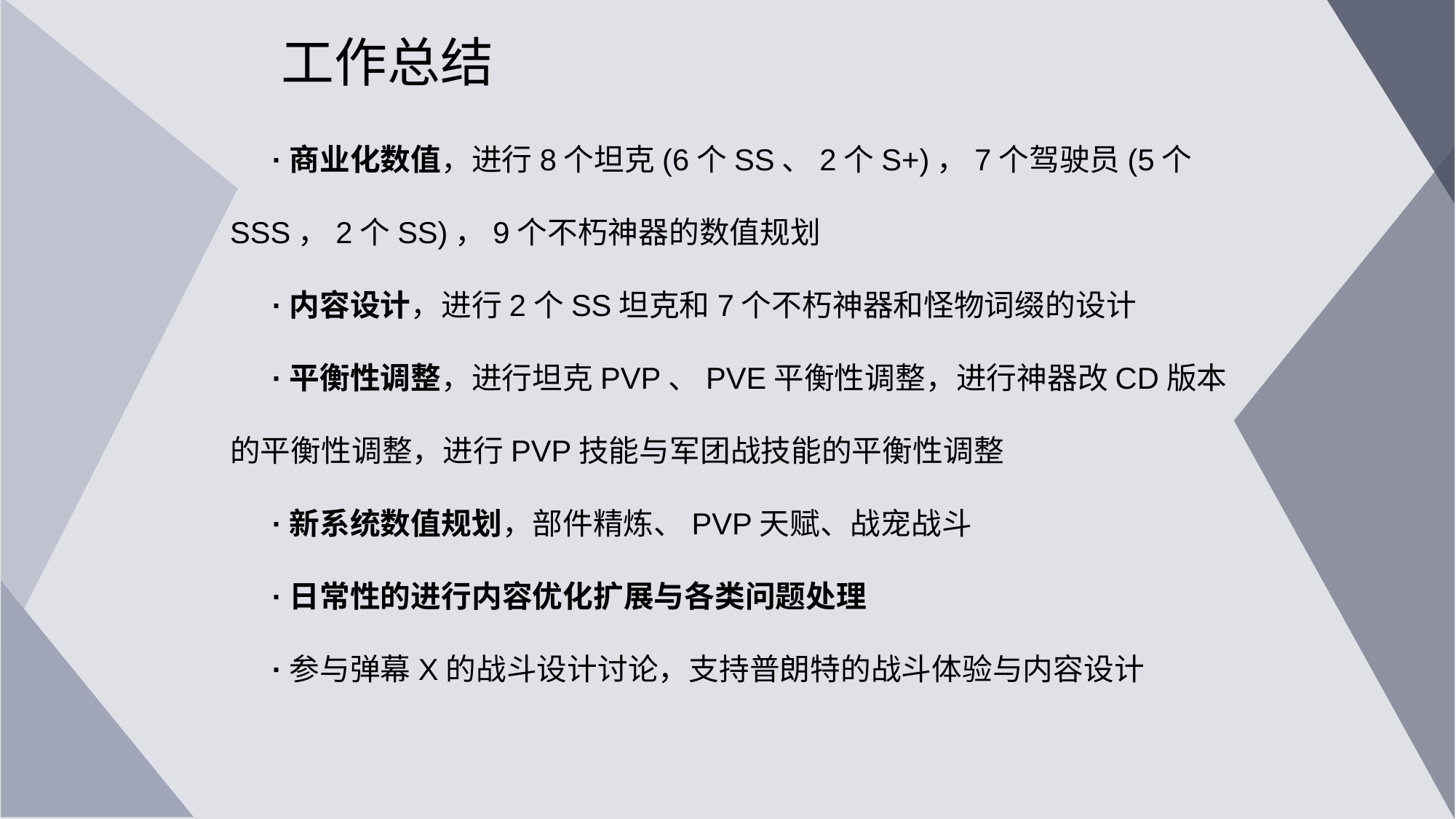

工作总结
     ·商业化数值，进行8个坦克(6个SS、2个S+)，7个驾驶员(5个SSS，2个SS)，9个不朽神器的数值规划
     ·内容设计，进行2个SS坦克和7个不朽神器和怪物词缀的设计
     ·平衡性调整，进行坦克PVP、PVE平衡性调整，进行神器改CD版本的平衡性调整，进行PVP技能与军团战技能的平衡性调整
     ·新系统数值规划，部件精炼、PVP天赋、战宠战斗
     ·日常性的进行内容优化扩展与各类问题处理
     ·参与弹幕X的战斗设计讨论，支持普朗特的战斗体验与内容设计